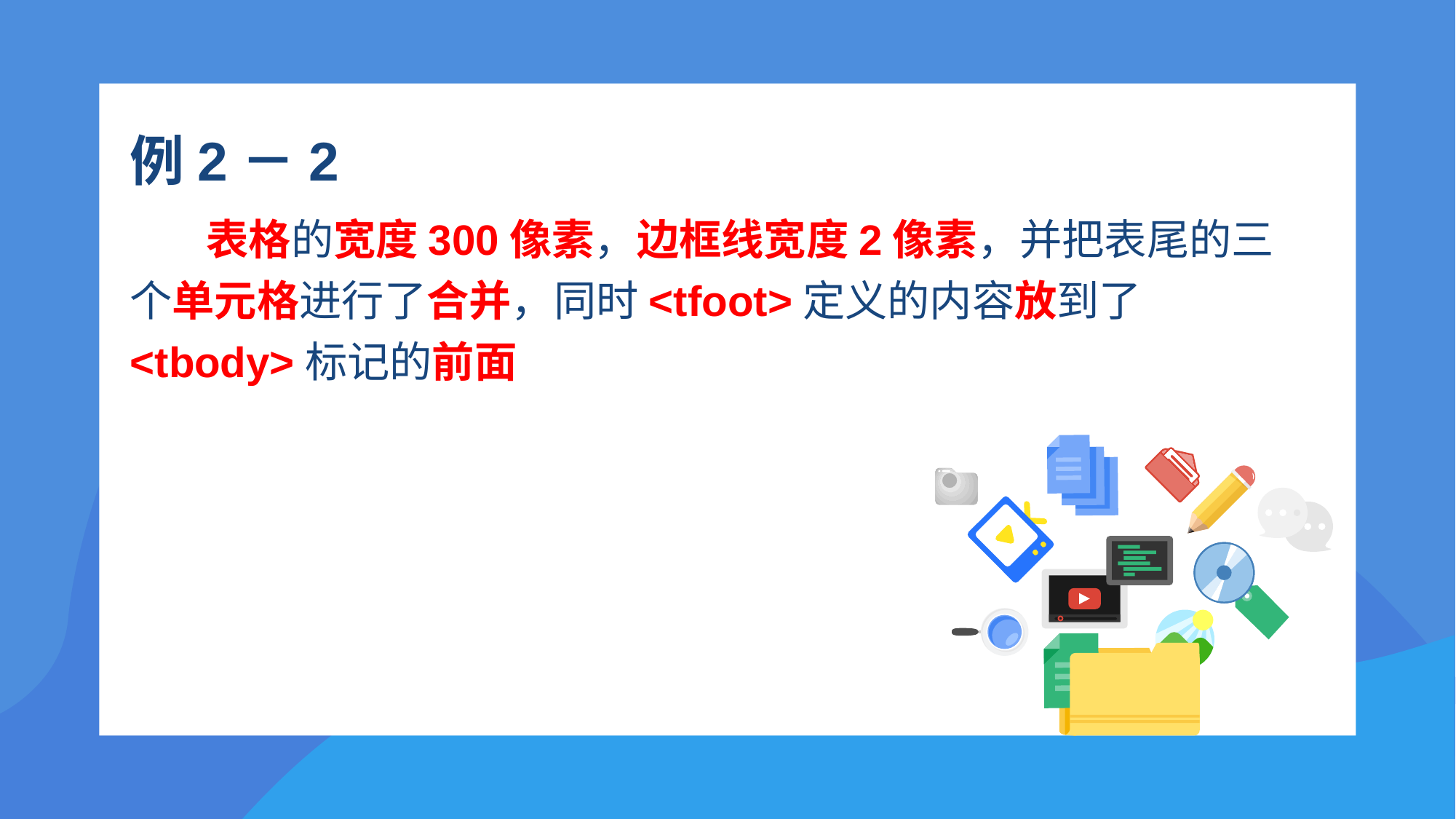

# 例2－2
       表格的宽度300像素，边框线宽度2像素，并把表尾的三个单元格进行了合并，同时<tfoot>定义的内容放到了<tbody>标记的前面